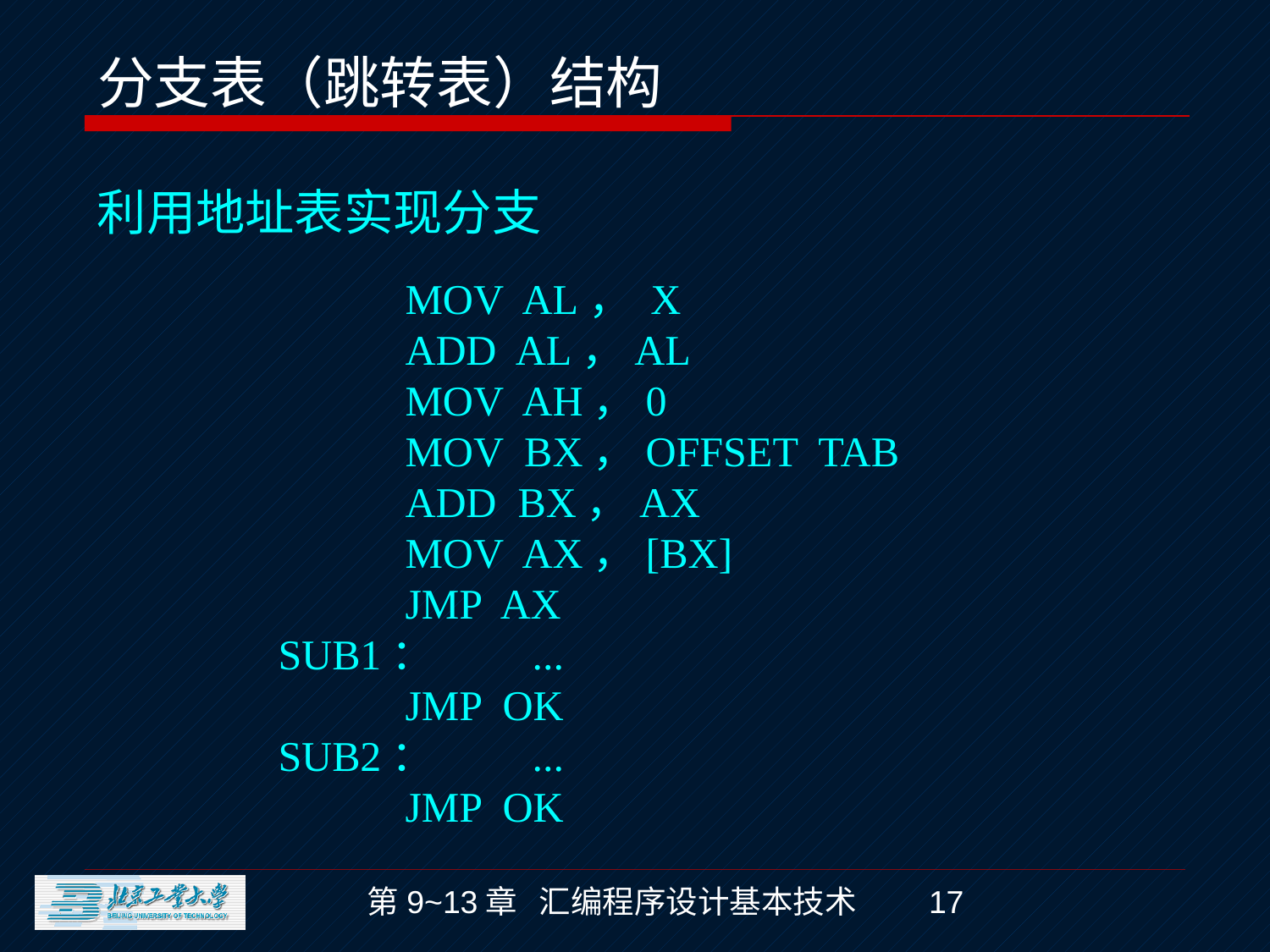

分支表（跳转表）结构
利用地址表实现分支
	MOV  AL， X
	ADD  AL，AL
	MOV  AH，0
	MOV  BX，OFFSET  TAB
	ADD  BX，AX
	MOV  AX，[BX]
	JMP  AX
SUB1：	...
	JMP  OK
SUB2：	...
	JMP  OK